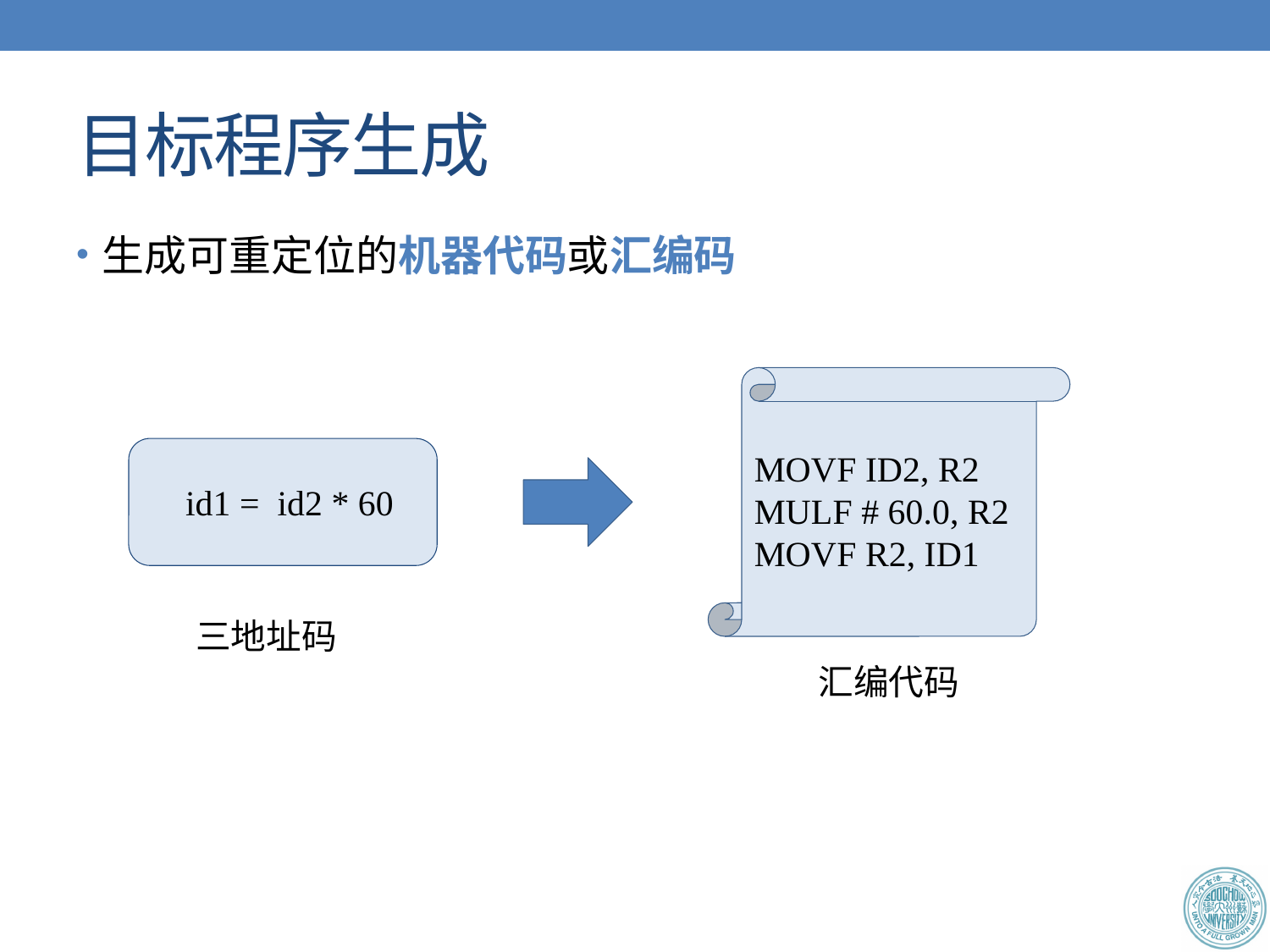

# 目标程序生成
生成可重定位的机器代码或汇编码
MOVF ID2, R2
MULF # 60.0, R2
MOVF R2, ID1

id1 =  id2 * 60

三地址码
汇编代码